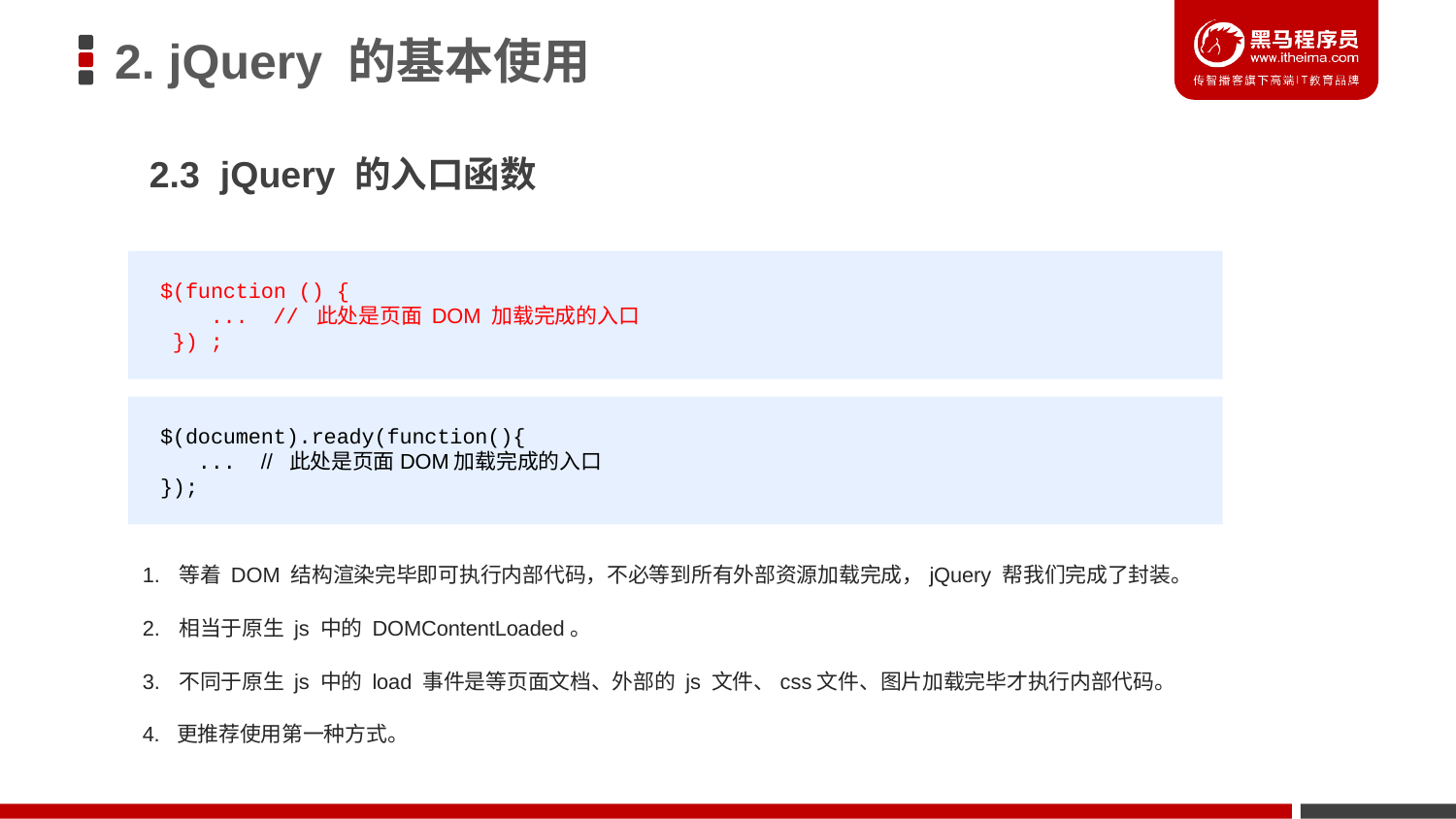

# 2. jQuery 的基本使用
2.3  jQuery 的入口函数
$(function () {
    ...  // 此处是页面 DOM 加载完成的入口
 }) ;
$(document).ready(function(){
   ...  //  此处是页面DOM加载完成的入口
});
等着 DOM 结构渲染完毕即可执行内部代码，不必等到所有外部资源加载完成，jQuery 帮我们完成了封装。
相当于原生 js 中的 DOMContentLoaded。
不同于原生 js 中的 load 事件是等页面文档、外部的 js 文件、css文件、图片加载完毕才执行内部代码。
4.  更推荐使用第一种方式。